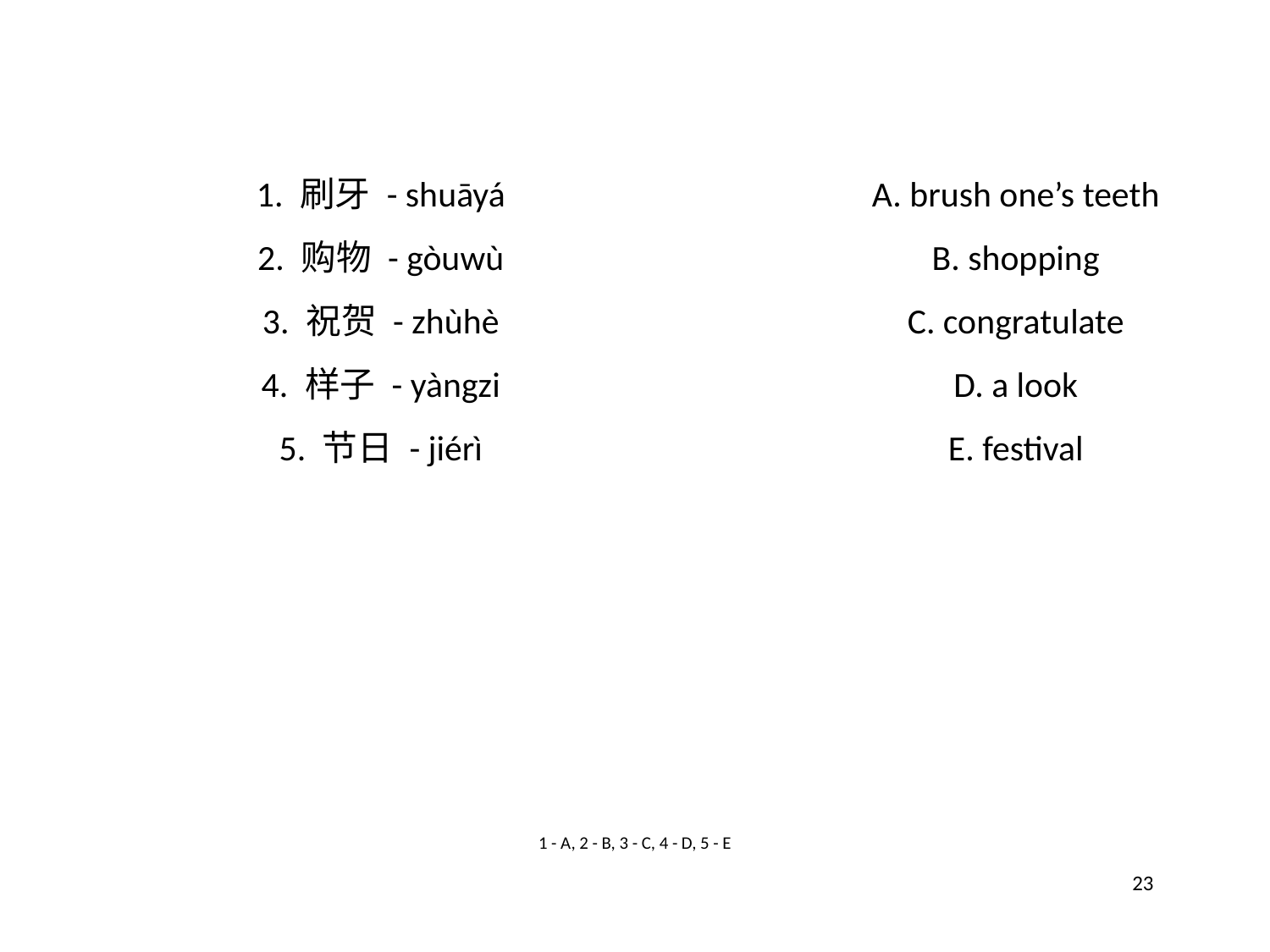

1. 刷牙 - shuāyá

A. brush one’s teeth

2. 购物 - gòuwù

B. shopping

3. 祝贺 - zhùhè

C. congratulate

4. 样子 - yàngzi

D. a look

5. 节日 - jiérì

E. festival
1 - A, 2 - B, 3 - C, 4 - D, 5 - E

23